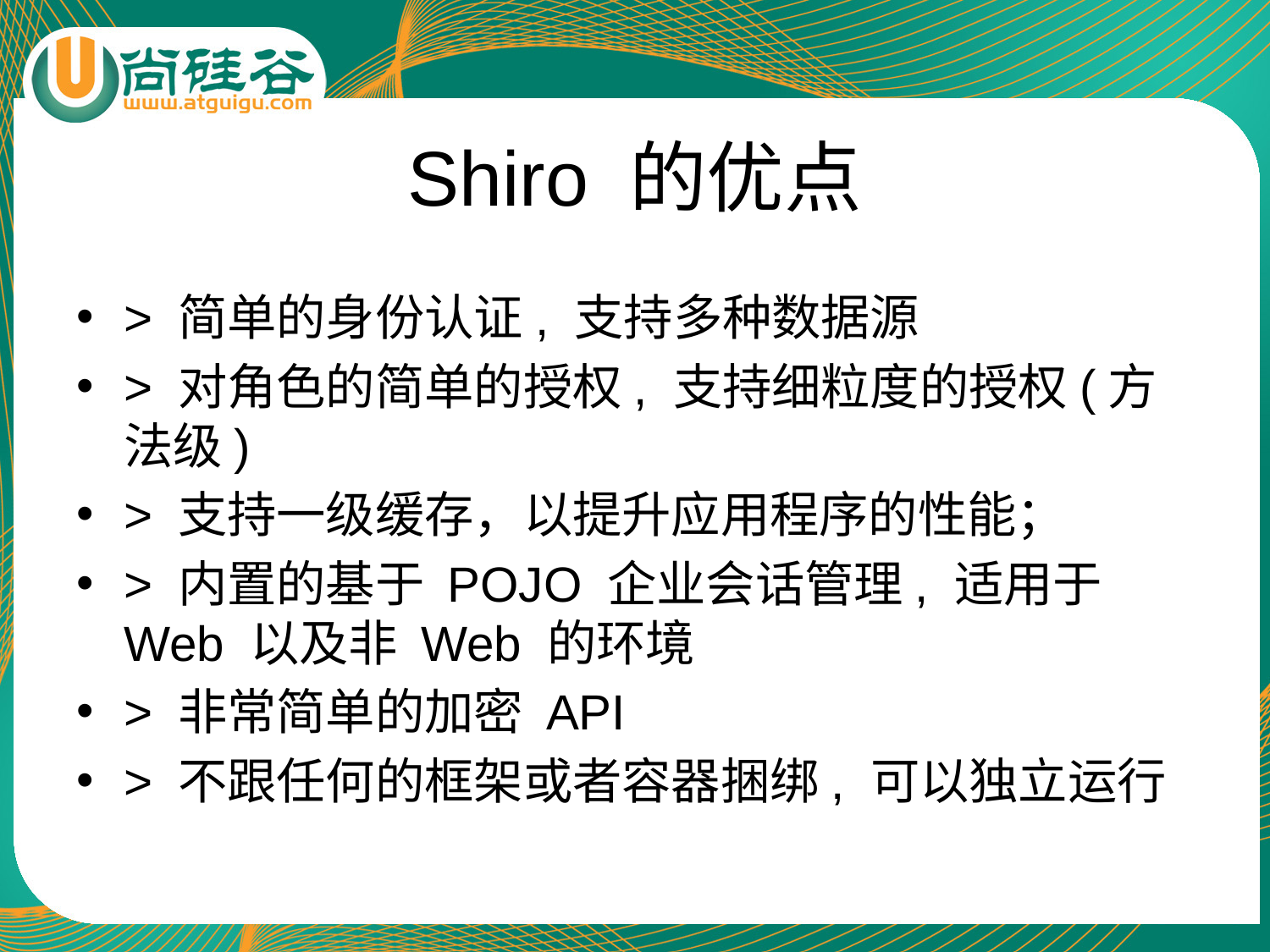

# Shiro 的优点
> 简单的身份认证, 支持多种数据源
> 对角色的简单的授权, 支持细粒度的授权(方法级)
> 支持一级缓存，以提升应用程序的性能；
> 内置的基于 POJO 企业会话管理, 适用于 Web 以及非 Web 的环境
> 非常简单的加密 API
> 不跟任何的框架或者容器捆绑, 可以独立运行